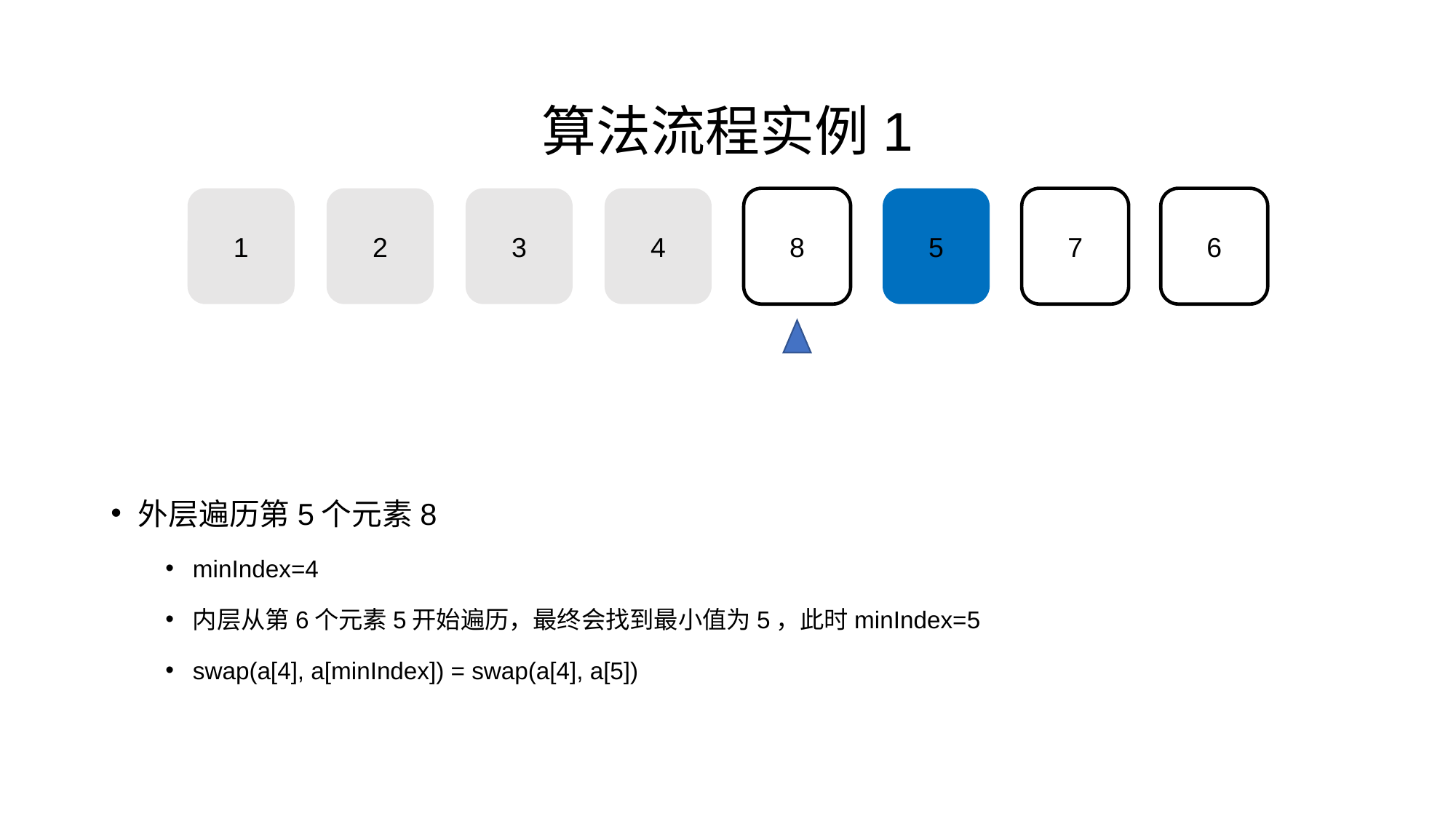

# 算法流程实例1
1
2
3
4
8
5
7
6

外层遍历第5个元素8
minIndex=4
内层从第6个元素5开始遍历，最终会找到最小值为5，此时minIndex=5
swap(a[4], a[minIndex]) = swap(a[4], a[5])